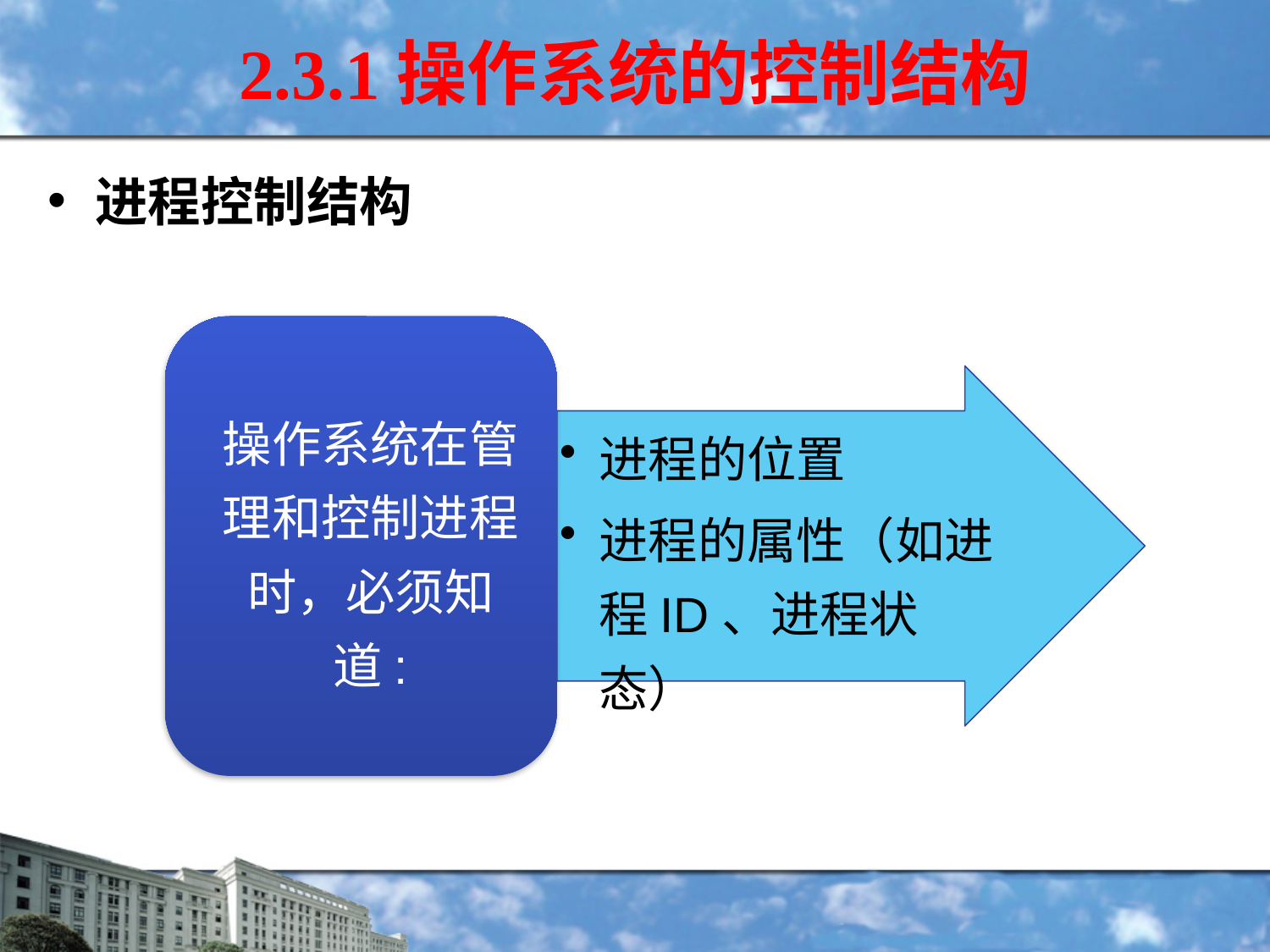

# 2.3.1操作系统的控制结构
进程控制结构
进程的位置
进程的属性（如进程ID、进程状态）
操作系统在管理和控制进程时，必须知道: